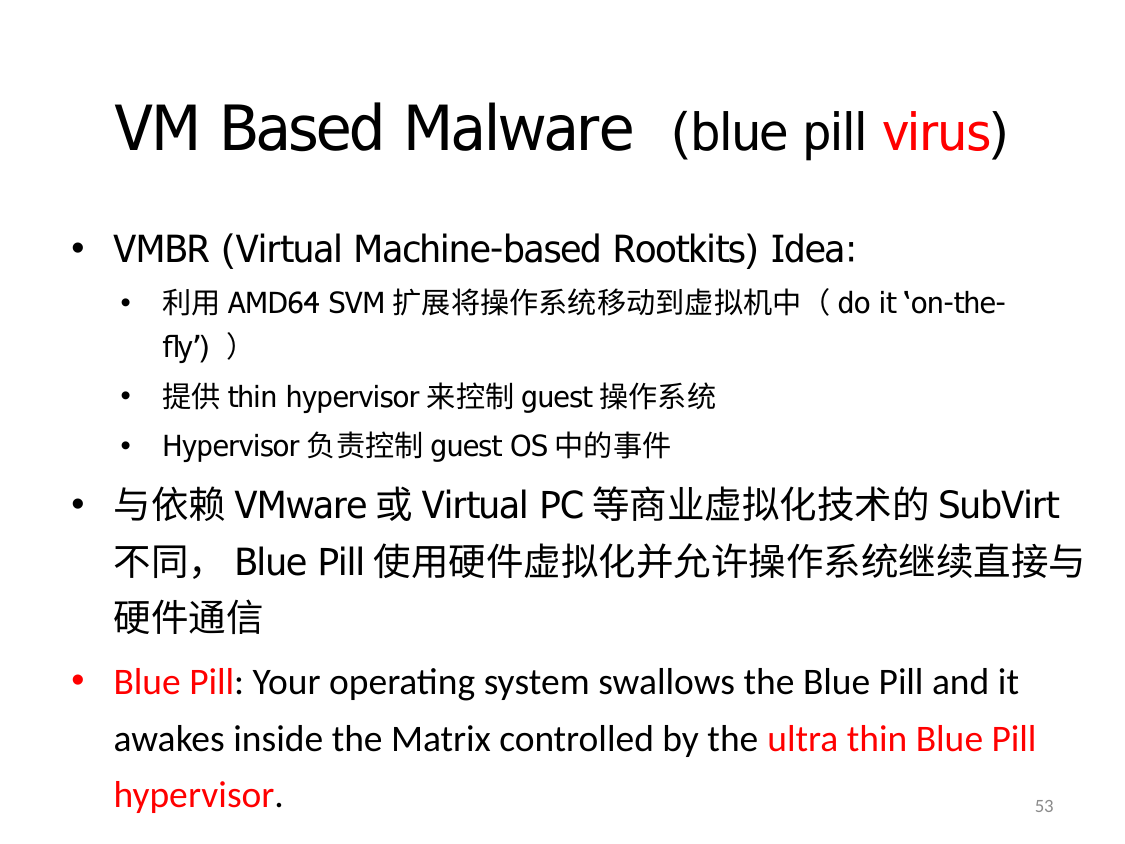

# VM Based Malware  (blue pill virus)
VMBR (Virtual Machine-based Rootkits) Idea:
利用AMD64 SVM扩展将操作系统移动到虚拟机中（do it ‘on-the-fly’) ）
提供thin hypervisor来控制guest操作系统
Hypervisor负责控制guest OS中的事件
与依赖VMware或Virtual PC等商业虚拟化技术的SubVirt不同，Blue Pill使用硬件虚拟化并允许操作系统继续直接与硬件通信
Blue Pill: Your operating system swallows the Blue Pill and it awakes inside the Matrix controlled by the ultra thin Blue Pill hypervisor.
53